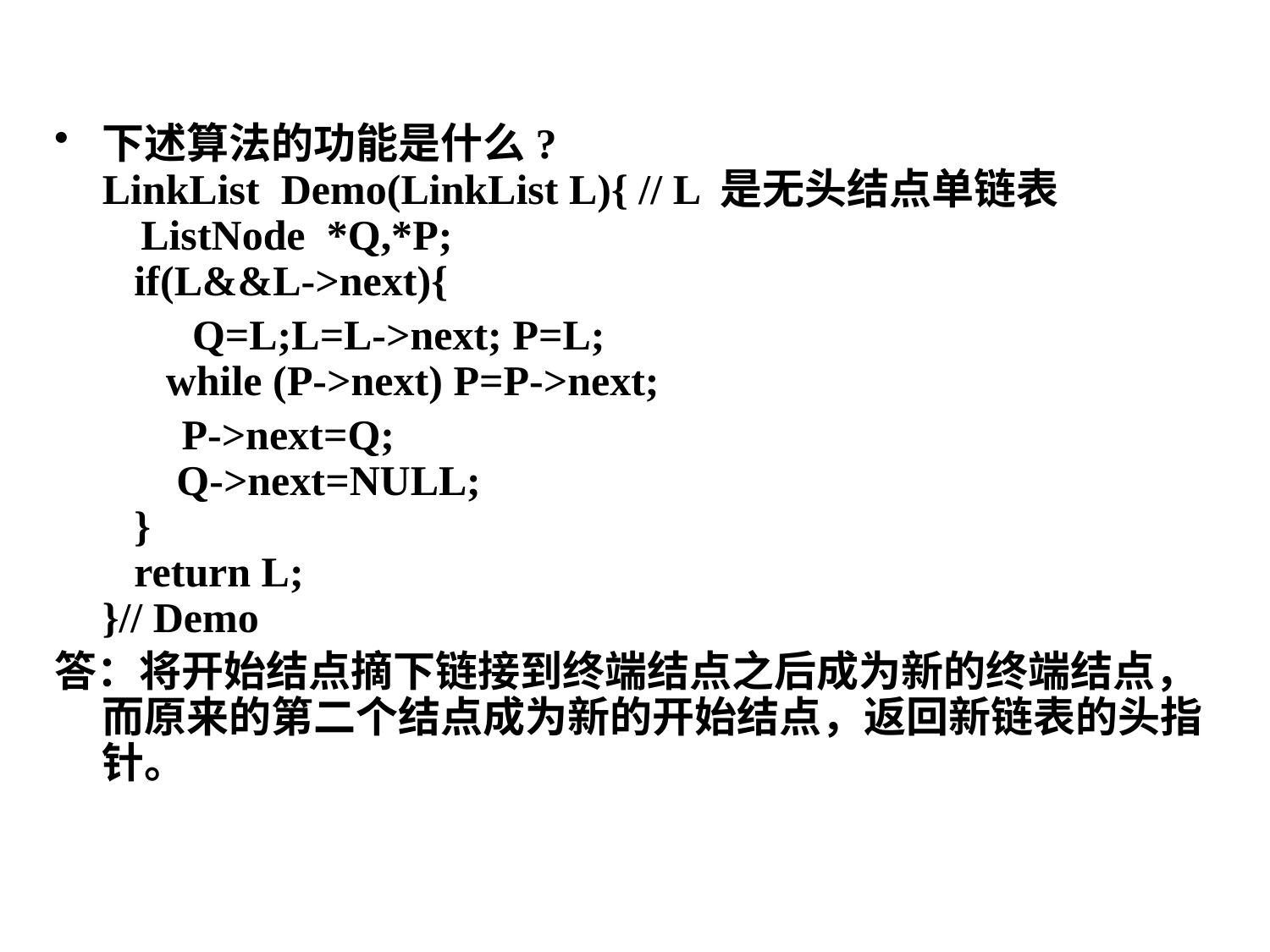

下述算法的功能是什么?
LinkList  Demo(LinkList L){ // L 是无头结点单链表
   ListNode  *Q,*P;
   if(L&&L->next){
             Q=L;L=L->next; P=L;
      while (P->next) P=P->next;
            P->next=Q;
       Q->next=NULL;
   }
   return L;
}// Demo
答：将开始结点摘下链接到终端结点之后成为新的终端结点，而原来的第二个结点成为新的开始结点，返回新链表的头指针。